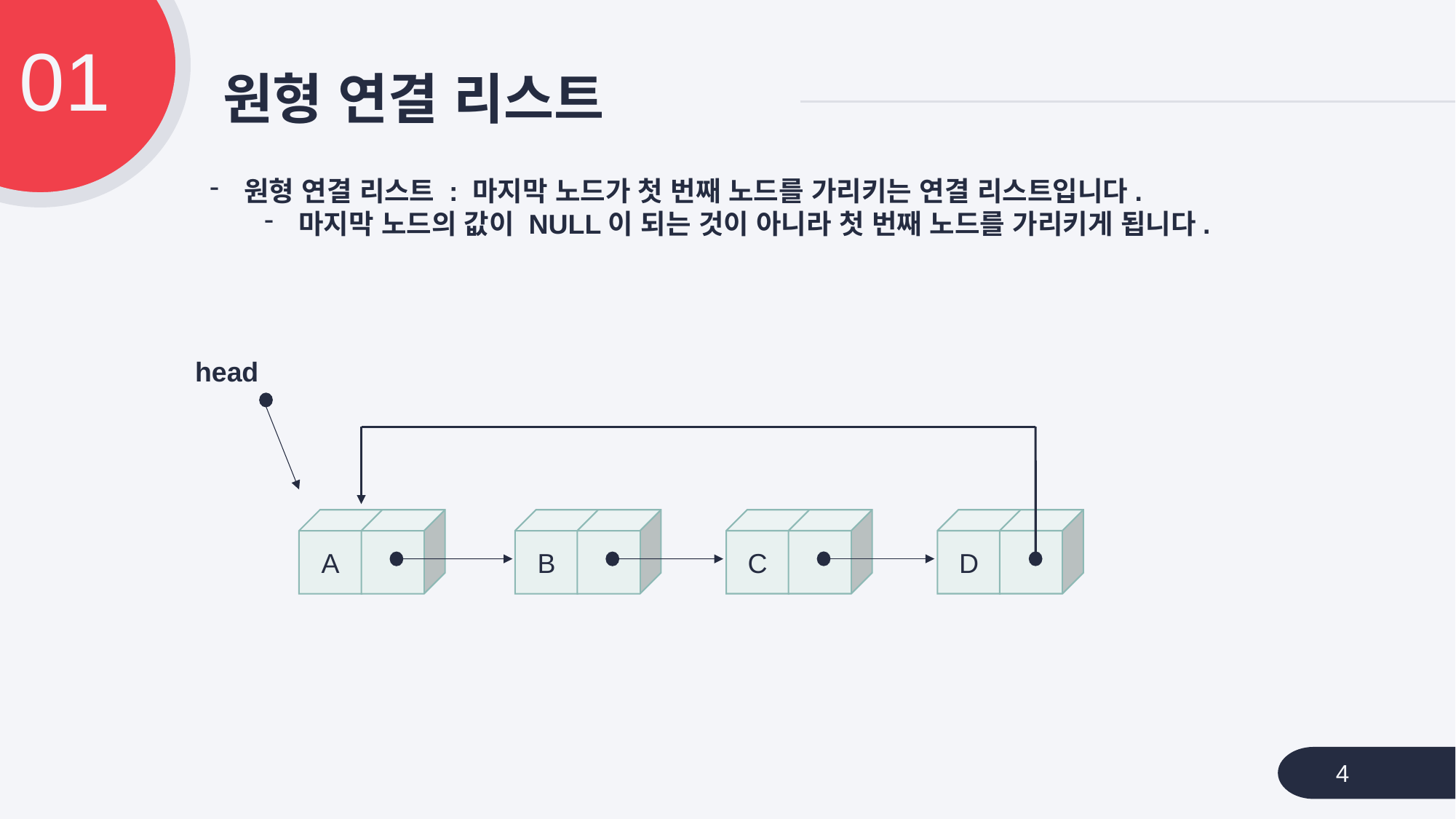

01
# 원형 연결 리스트
원형 연결 리스트 : 마지막 노드가 첫 번째 노드를 가리키는 연결 리스트입니다.
마지막 노드의 값이 NULL이 되는 것이 아니라 첫 번째 노드를 가리키게 됩니다.
head

C

D

A

B

4